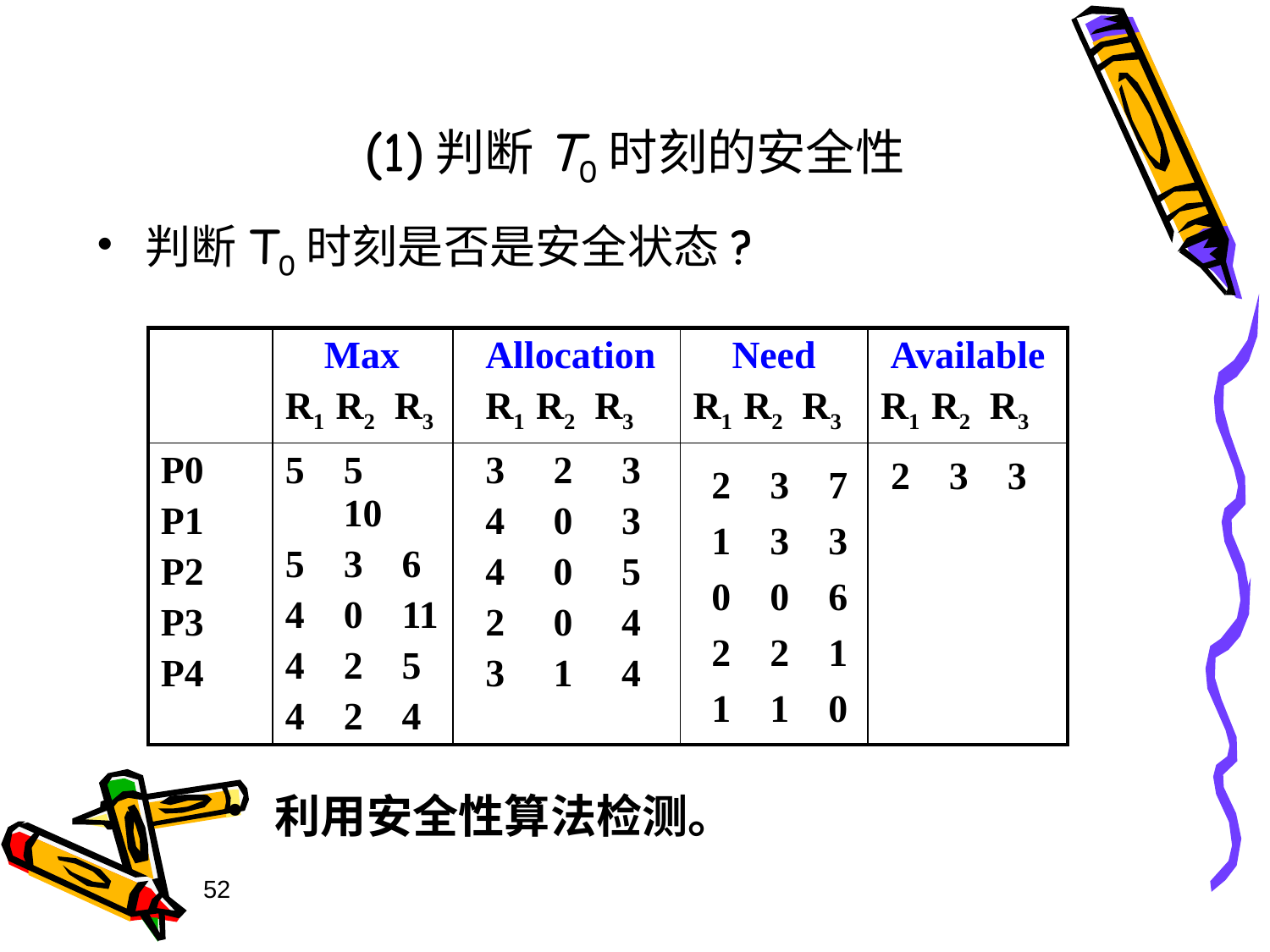

# (1)判断T0时刻的安全性
判断T0时刻是否是安全状态?
|  | Max R1 R2 R3 | Allocation R1 R2 R3 | Need R1 R2 R3 | Available R1 R2 R3 |
| --- | --- | --- | --- | --- |
| P0 P1 P2 P3 P4 | 5 5 10 5 3 6 4 0 11 4 2 5 4 2 4 | 3 2 3 4 0 3 4 0 5 2 0 4 3 1 4 |  |  |
2    3    7
1    3    3
0    0    6
2    2    1
1    1    0
2    3    3
利用安全性算法检测。
52